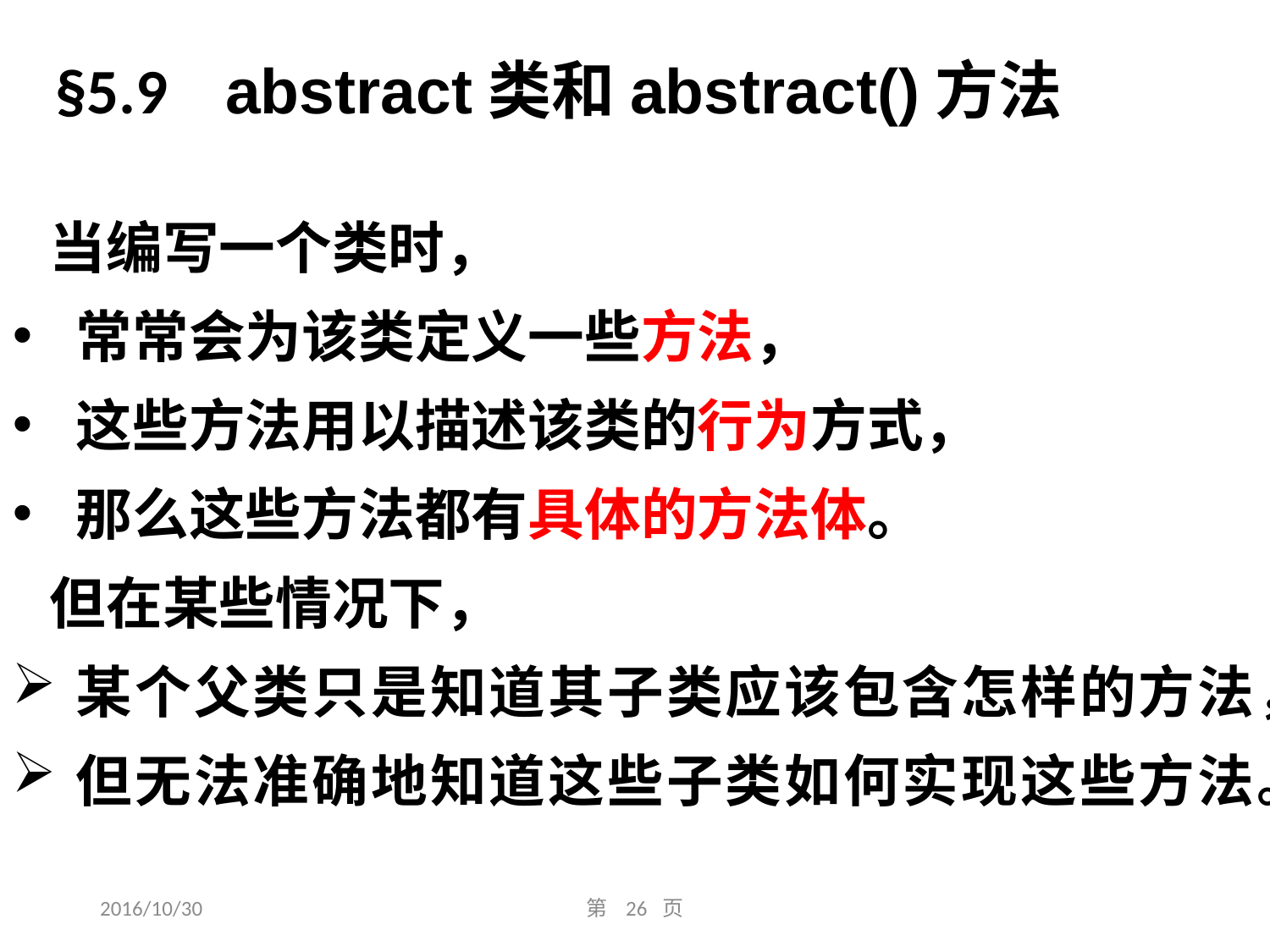

§5.9    abstract类和abstract()方法
当编写一个类时，
常常会为该类定义一些方法，
这些方法用以描述该类的行为方式，
那么这些方法都有具体的方法体。
但在某些情况下，
某个父类只是知道其子类应该包含怎样的方法，
但无法准确地知道这些子类如何实现这些方法。
2016/10/30
第  26  页